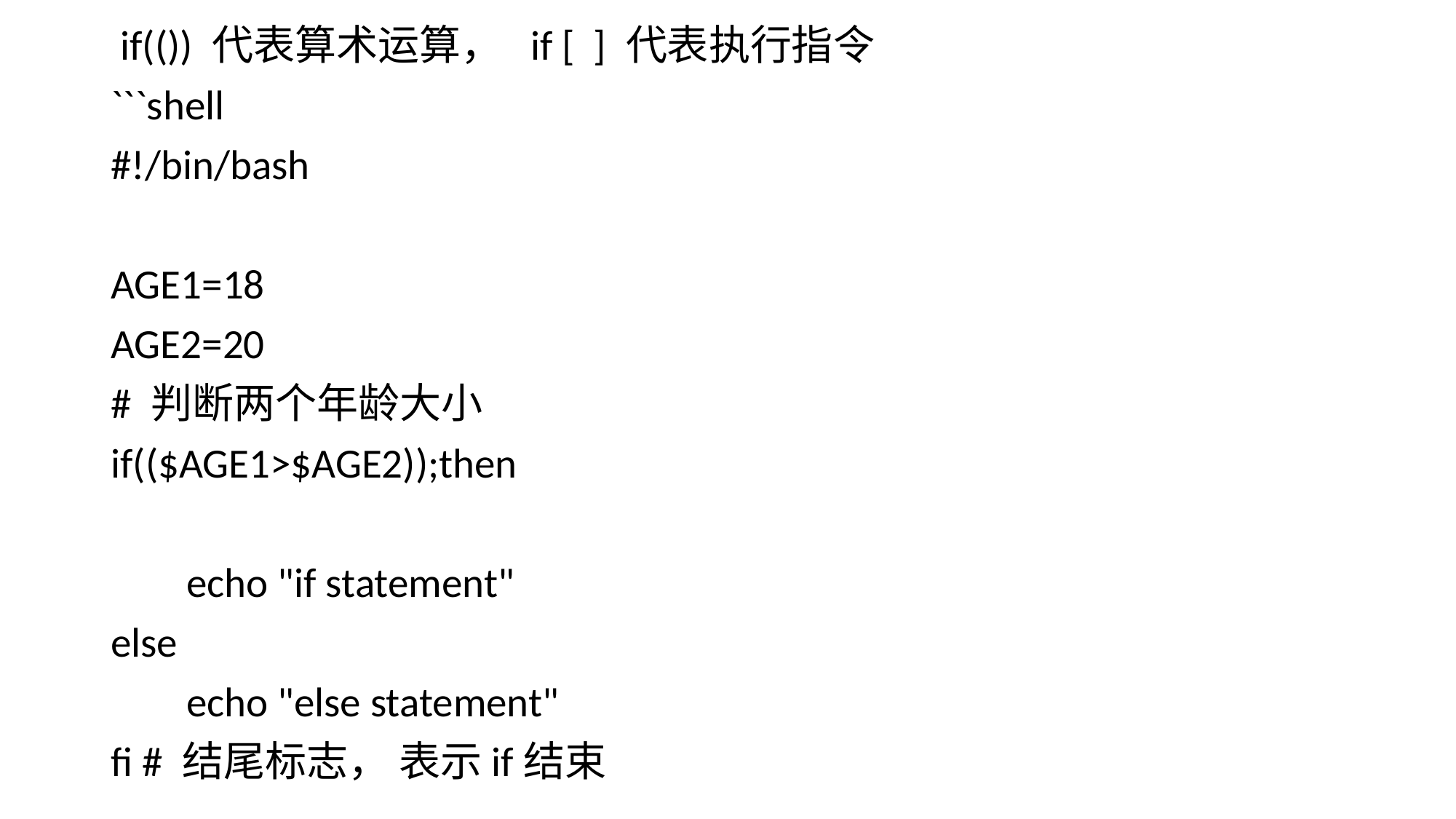

if(()) 代表算术运算，  if [  ] 代表执行指令
```shell
#!/bin/bash

AGE1=18
AGE2=20
# 判断两个年龄大小
if(($AGE1>$AGE2));then

        echo "if statement"
else
        echo "else statement"
fi # 结尾标志， 表示if结束